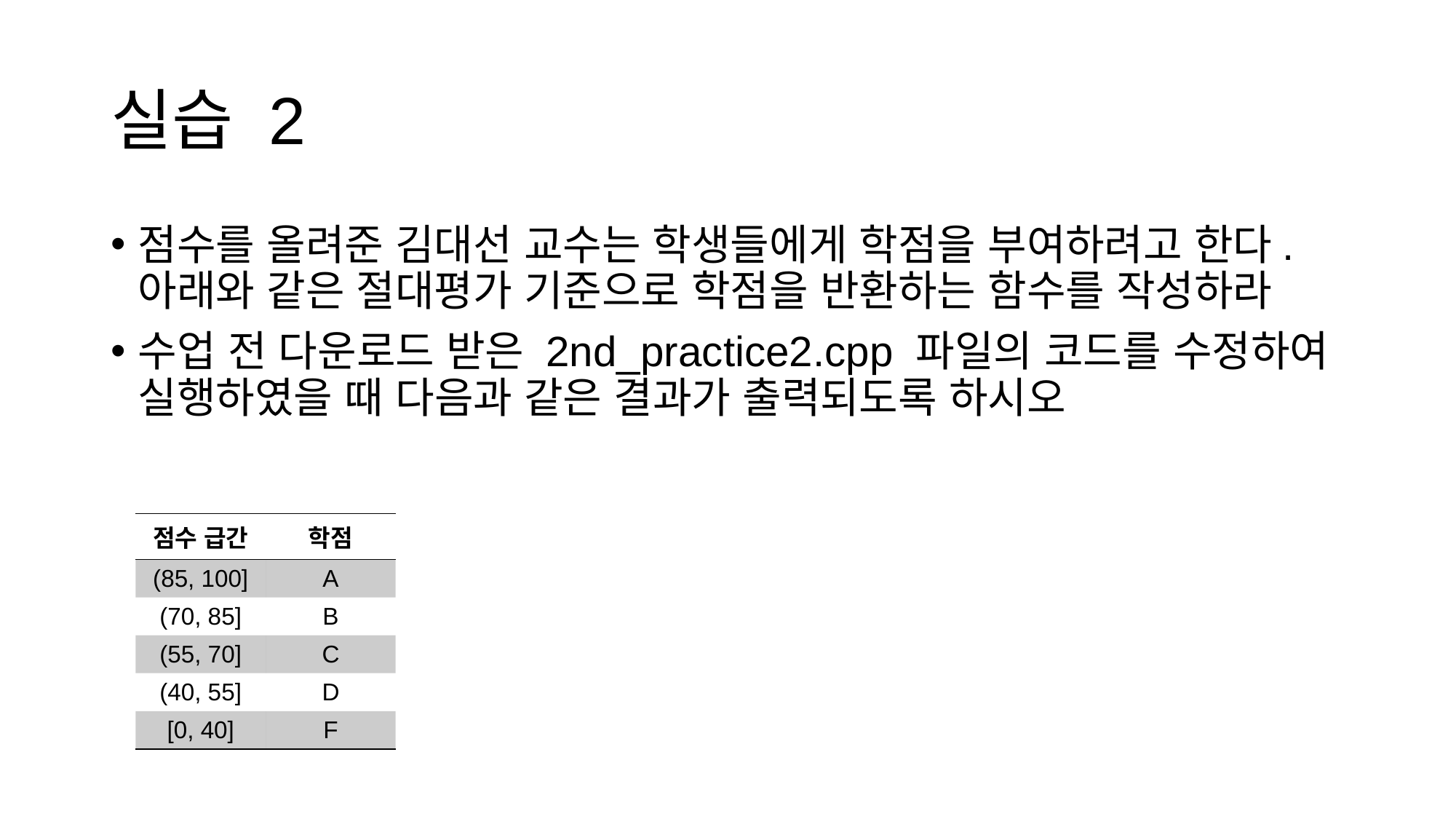

# 실습 2
점수를 올려준 김대선 교수는 학생들에게 학점을 부여하려고 한다. 아래와 같은 절대평가 기준으로 학점을 반환하는 함수를 작성하라
수업 전 다운로드 받은 2nd_practice2.cpp 파일의 코드를 수정하여 실행하였을 때 다음과 같은 결과가 출력되도록 하시오

| 점수 급간 | 학점 |
| --- | --- |
| (85, 100] | A |
| (70, 85] | B |
| (55, 70] | C |
| (40, 55] | D |
| [0, 40] | F |